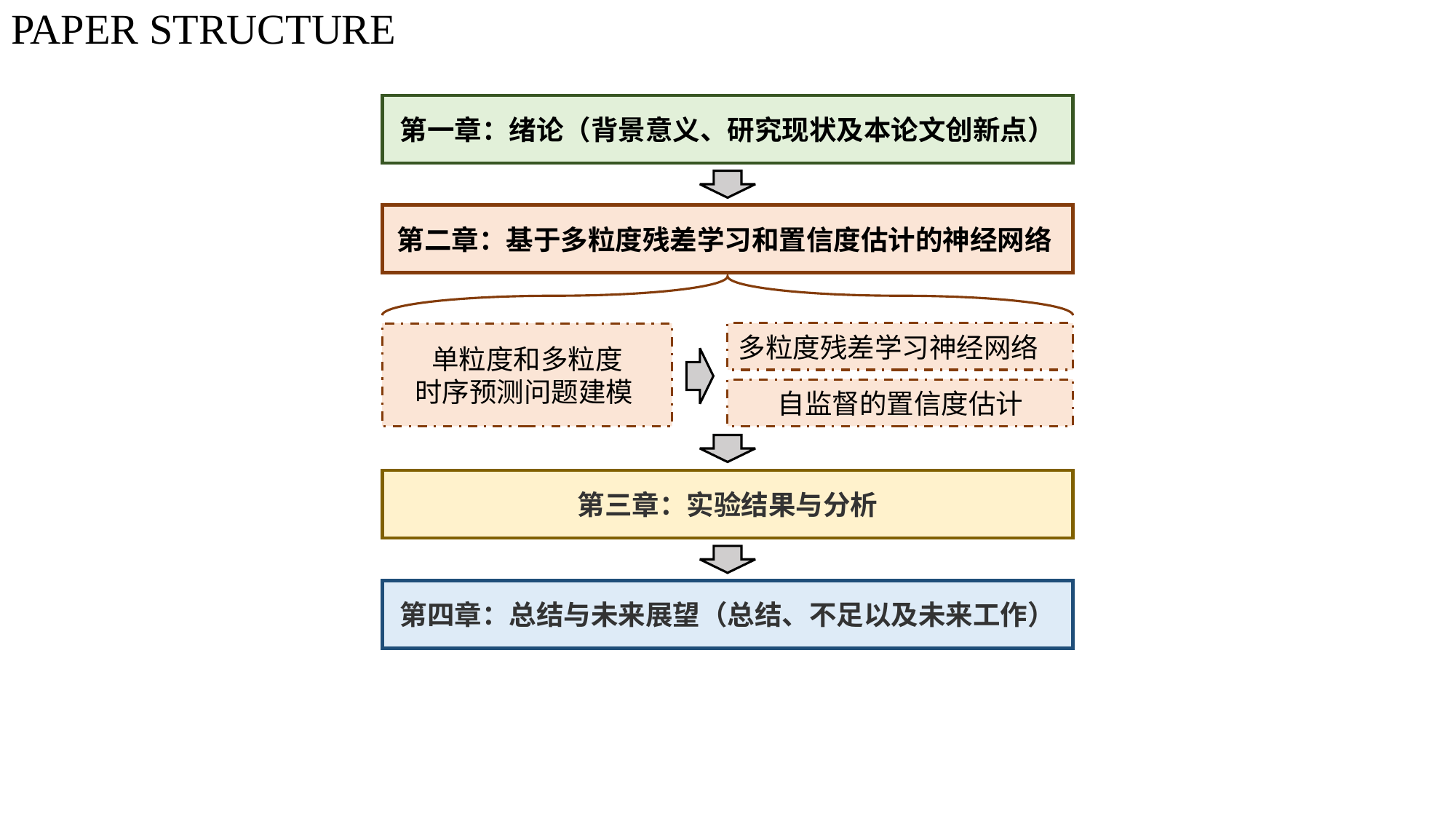

PAPER STRUCTURE

第一章：绪论（背景意义、研究现状及本论文创新点）

第二章：基于多粒度残差学习和置信度估计的神经网络
多粒度残差学习神经网络
单粒度和多粒度
时序预测问题建模

自监督的置信度估计

第三章：实验结果与分析

第四章：总结与未来展望（总结、不足以及未来工作）